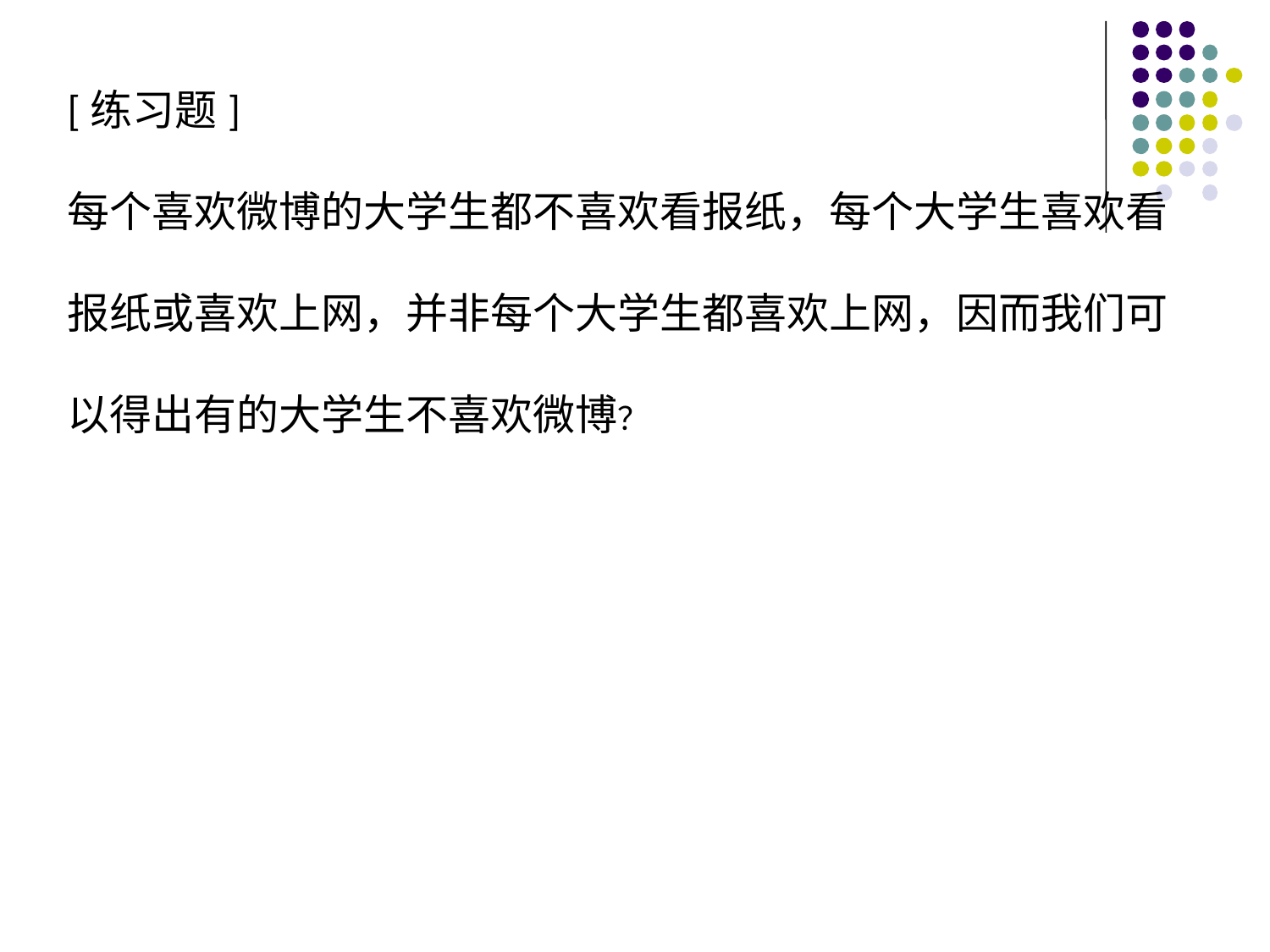

[练习题]
每个喜欢微博的大学生都不喜欢看报纸，每个大学生喜欢看报纸或喜欢上网，并非每个大学生都喜欢上网，因而我们可以得出有的大学生不喜欢微博？